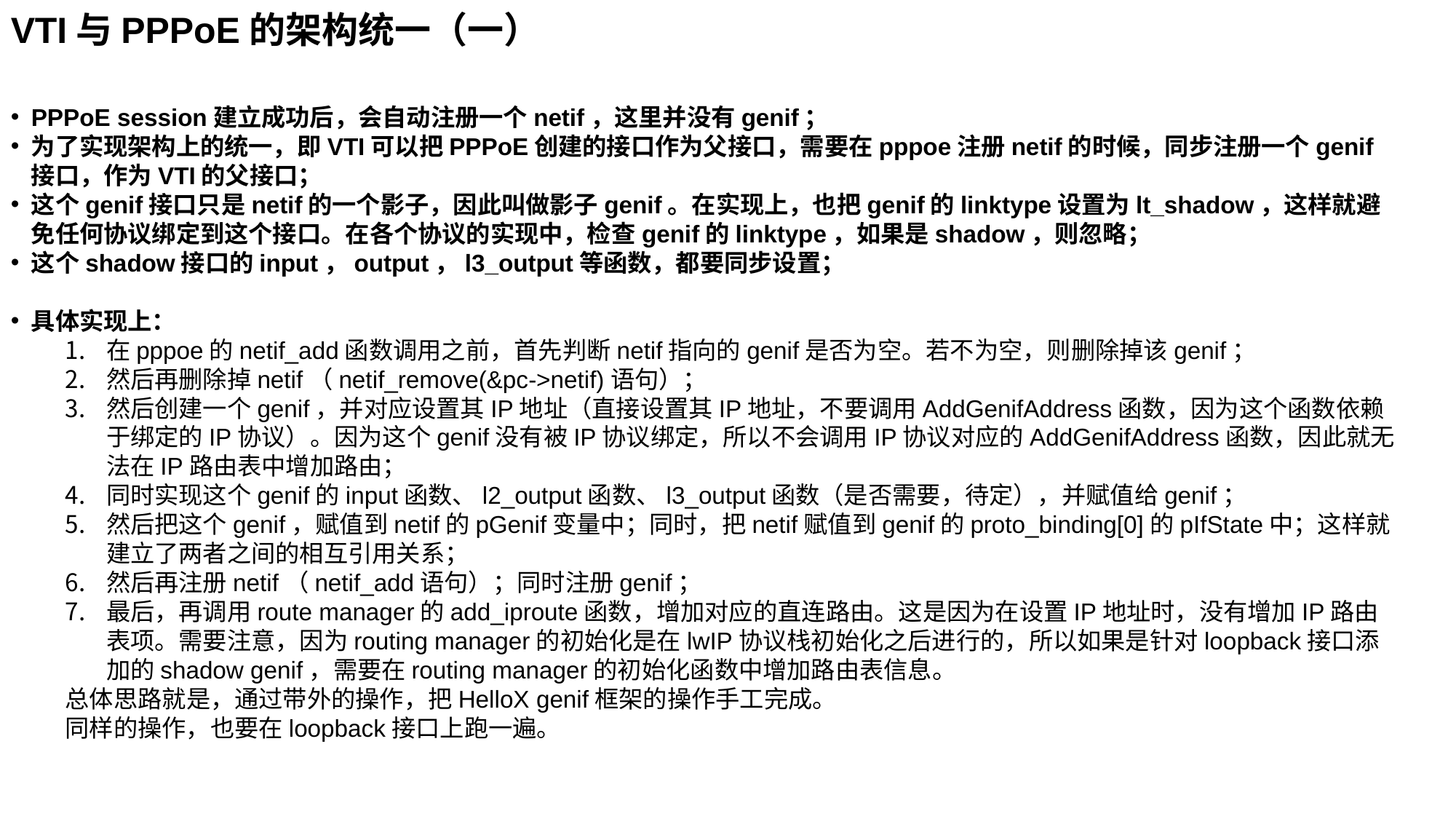

VTI与PPPoE的架构统一（一）
PPPoE session建立成功后，会自动注册一个netif，这里并没有genif；
为了实现架构上的统一，即VTI可以把PPPoE创建的接口作为父接口，需要在pppoe注册netif的时候，同步注册一个genif接口，作为VTI的父接口；
这个genif接口只是netif的一个影子，因此叫做影子genif。在实现上，也把genif的linktype设置为lt_shadow，这样就避免任何协议绑定到这个接口。在各个协议的实现中，检查genif的linktype，如果是shadow，则忽略；
这个shadow接口的input，output，l3_output等函数，都要同步设置；

具体实现上：
在pppoe的netif_add函数调用之前，首先判断netif指向的genif是否为空。若不为空，则删除掉该genif；
然后再删除掉netif（netif_remove(&pc->netif)语句）；
然后创建一个genif，并对应设置其IP地址（直接设置其IP地址，不要调用AddGenifAddress函数，因为这个函数依赖于绑定的IP协议）。因为这个genif没有被IP协议绑定，所以不会调用IP协议对应的AddGenifAddress函数，因此就无法在IP路由表中增加路由；
同时实现这个genif的input函数、l2_output函数、l3_output函数（是否需要，待定），并赋值给genif；
然后把这个genif，赋值到netif的pGenif变量中；同时，把netif赋值到genif的proto_binding[0]的pIfState中；这样就建立了两者之间的相互引用关系；
然后再注册netif（netif_add语句）；同时注册genif；
最后，再调用route manager的add_iproute函数，增加对应的直连路由。这是因为在设置IP地址时，没有增加IP路由表项。需要注意，因为routing manager的初始化是在lwIP协议栈初始化之后进行的，所以如果是针对loopback接口添加的shadow genif，需要在routing manager的初始化函数中增加路由表信息。
总体思路就是，通过带外的操作，把HelloX genif框架的操作手工完成。
同样的操作，也要在loopback接口上跑一遍。